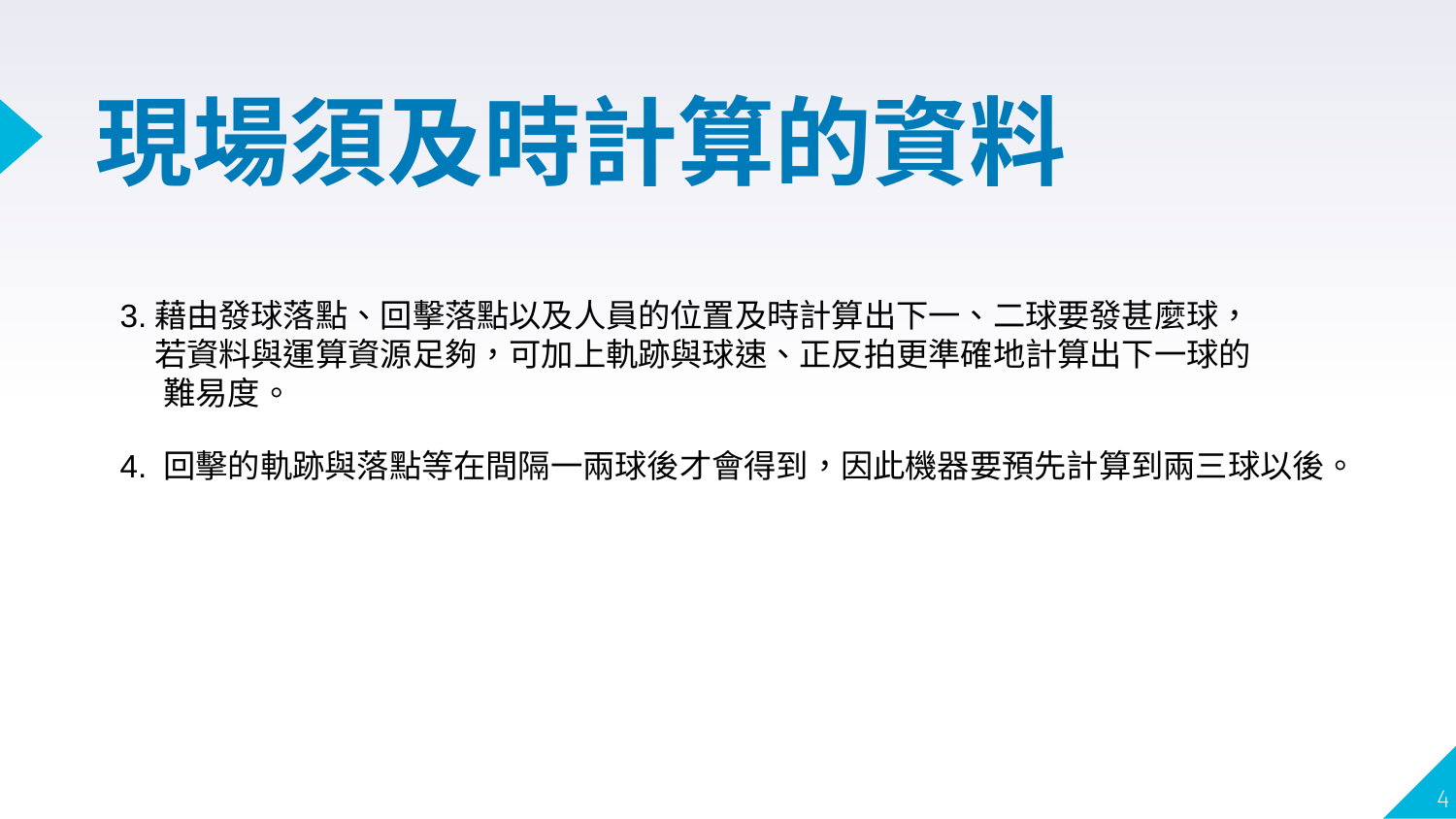

# 現場須及時計算的資料
3.藉由發球落點、回擊落點以及人員的位置及時計算出下一、二球要發甚麼球，
   若資料與運算資源足夠，可加上軌跡與球速、正反拍更準確地計算出下一球的
    難易度。
4. 回擊的軌跡與落點等在間隔一兩球後才會得到，因此機器要預先計算到兩三球以後。
4